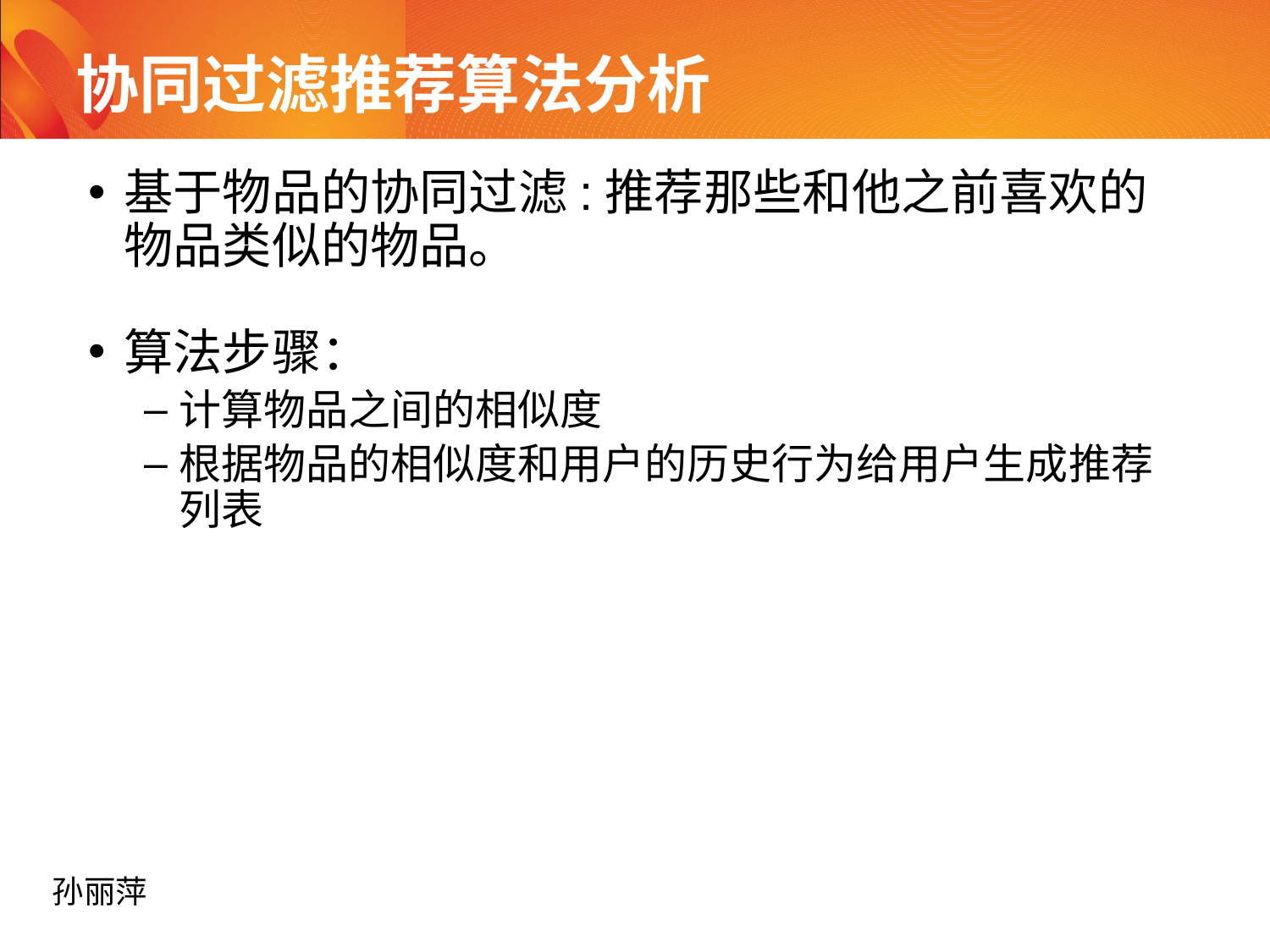

# 协同过滤推荐算法分析
基于物品的协同过滤:推荐那些和他之前喜欢的物品类似的物品。

算法步骤：
计算物品之间的相似度
根据物品的相似度和用户的历史行为给用户生成推荐列表

27